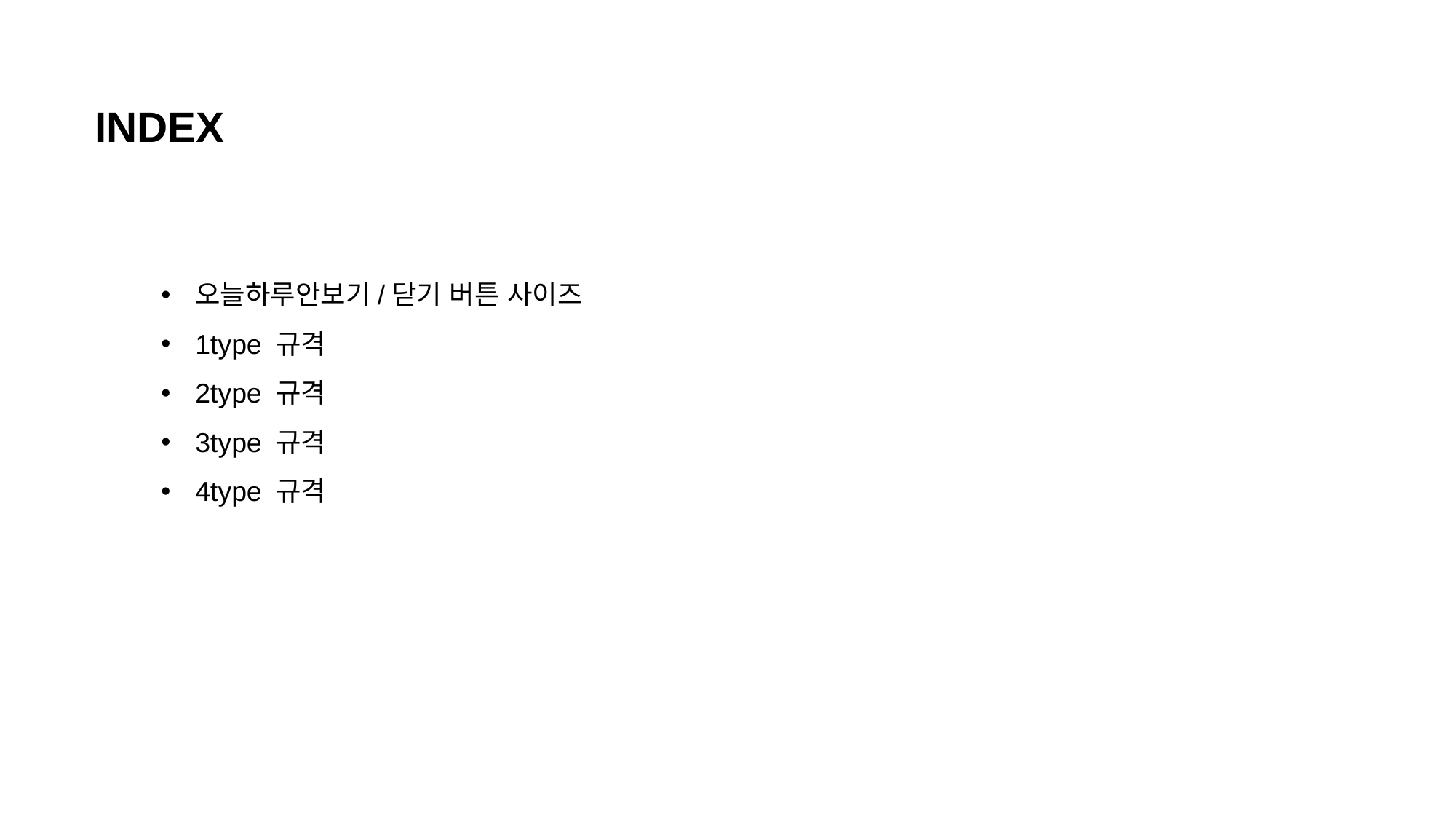

INDEX
오늘하루안보기/닫기 버튼 사이즈
1type 규격
2type 규격
3type 규격
4type 규격